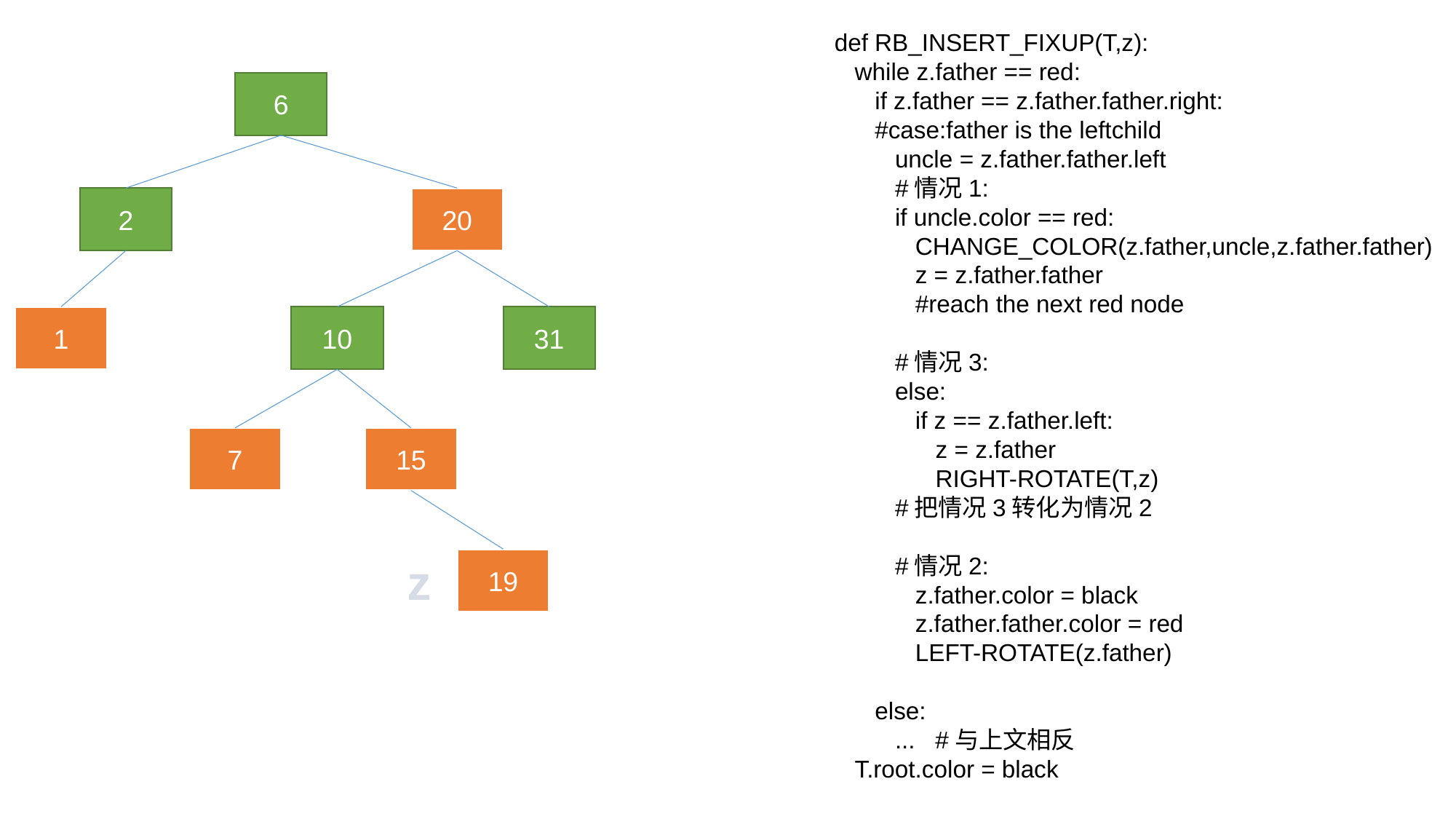

def RB_INSERT_FIXUP(T,z):
   while z.father == red:
      if z.father == z.father.father.right:
      #case:father is the leftchild
         uncle = z.father.father.left
         #情况1:
         if uncle.color == red:
            CHANGE_COLOR(z.father,uncle,z.father.father)
            z = z.father.father
            #reach the next red node

         #情况3:
         else:
            if z == z.father.left:
               z = z.father
               RIGHT-ROTATE(T,z)
         #把情况3转化为情况2

         #情况2:
            z.father.color = black
            z.father.father.color = red
            LEFT-ROTATE(z.father)

      else:
         ...   #与上文相反
   T.root.color = black
6
2
20
1
10
31
7
15
z
19